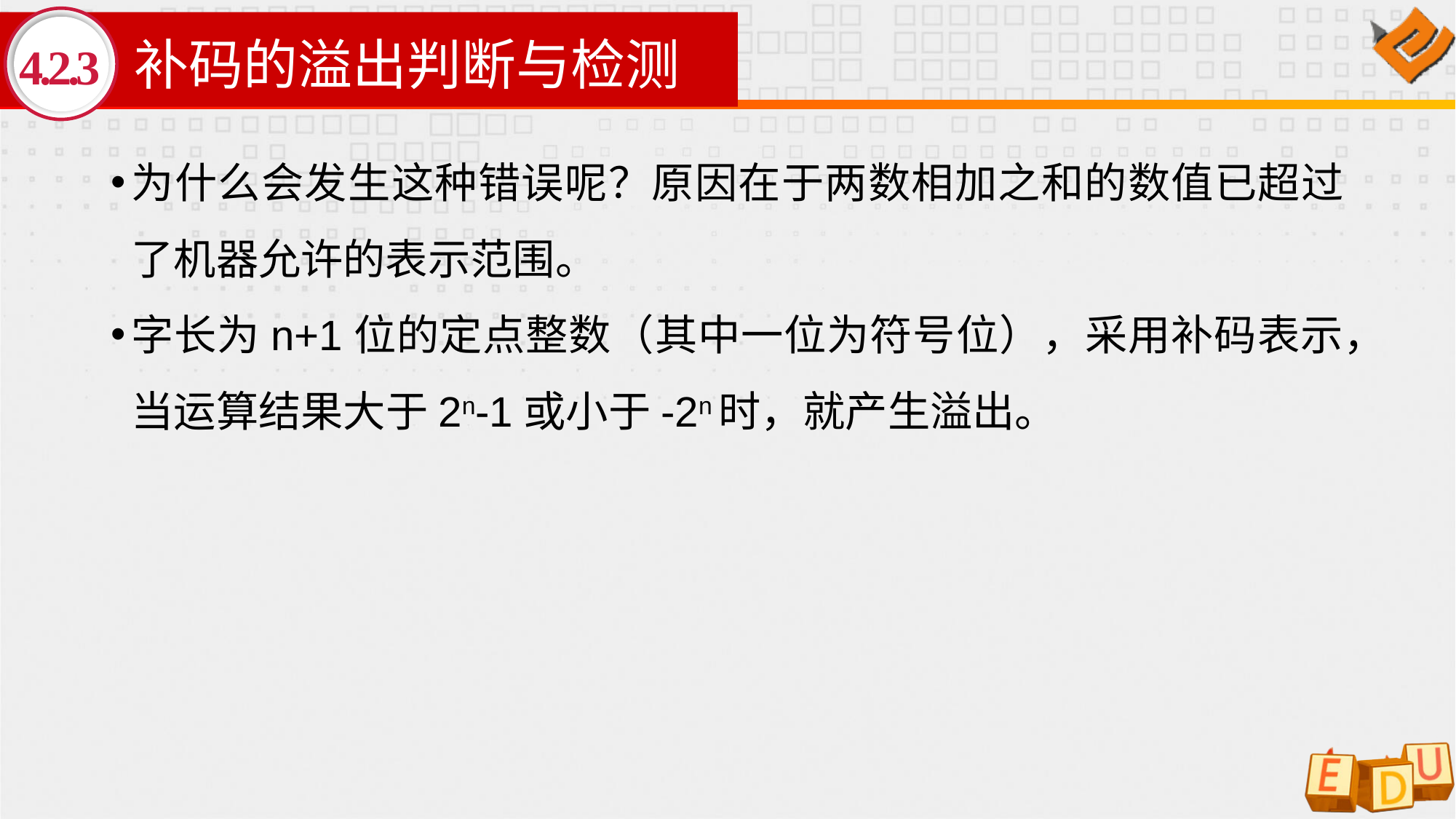

# 补码的溢出判断与检测
4.2.3
为什么会发生这种错误呢？原因在于两数相加之和的数值已超过了机器允许的表示范围。
字长为n+1位的定点整数（其中一位为符号位），采用补码表示，当运算结果大于2n-1或小于-2n时，就产生溢出。